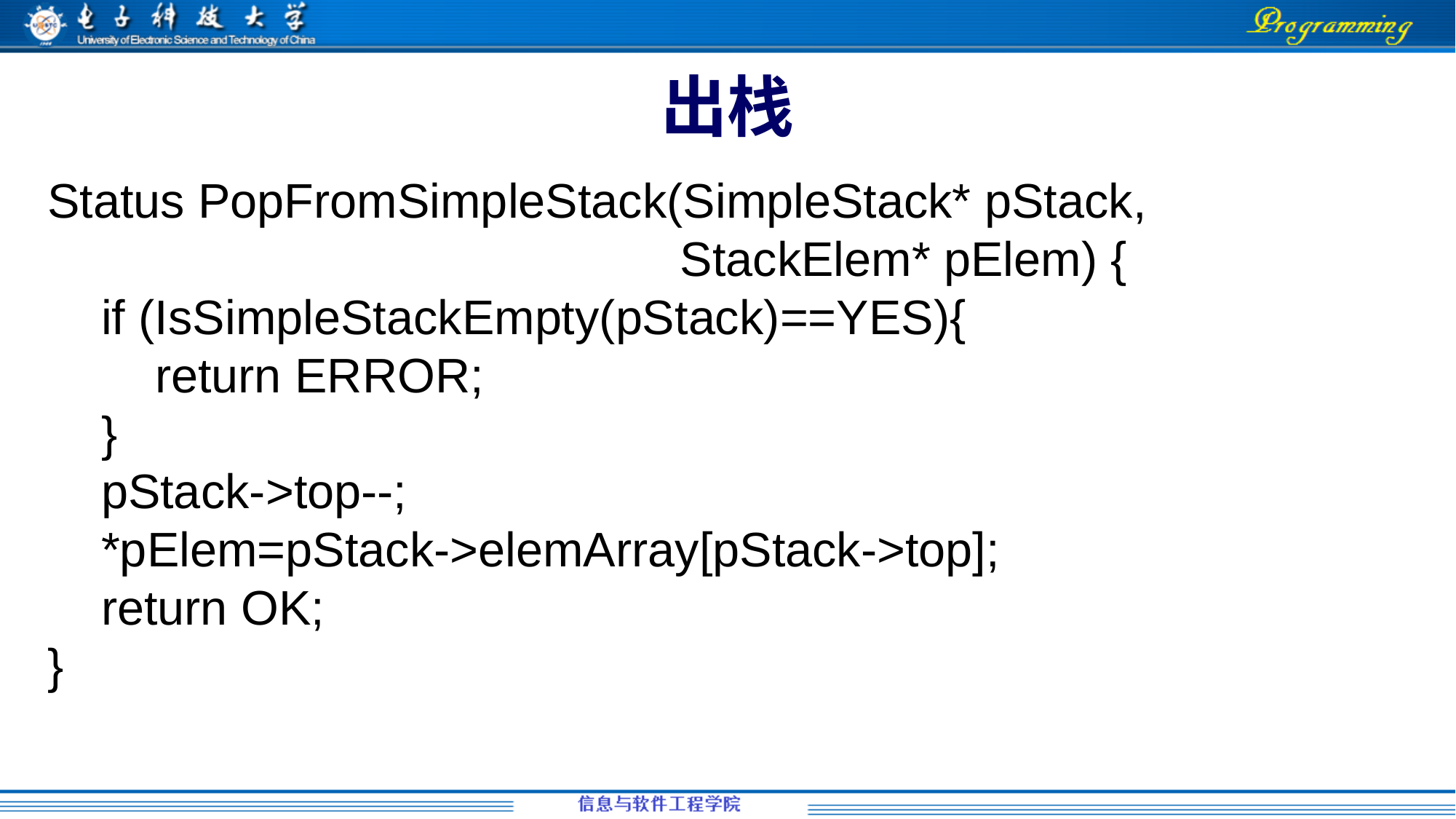

# 出栈
Status PopFromSimpleStack(SimpleStack* pStack,
                                               StackElem* pElem) {
    if (IsSimpleStackEmpty(pStack)==YES){
        return ERROR;
    }
    pStack->top--;
    *pElem=pStack->elemArray[pStack->top];
    return OK;
}